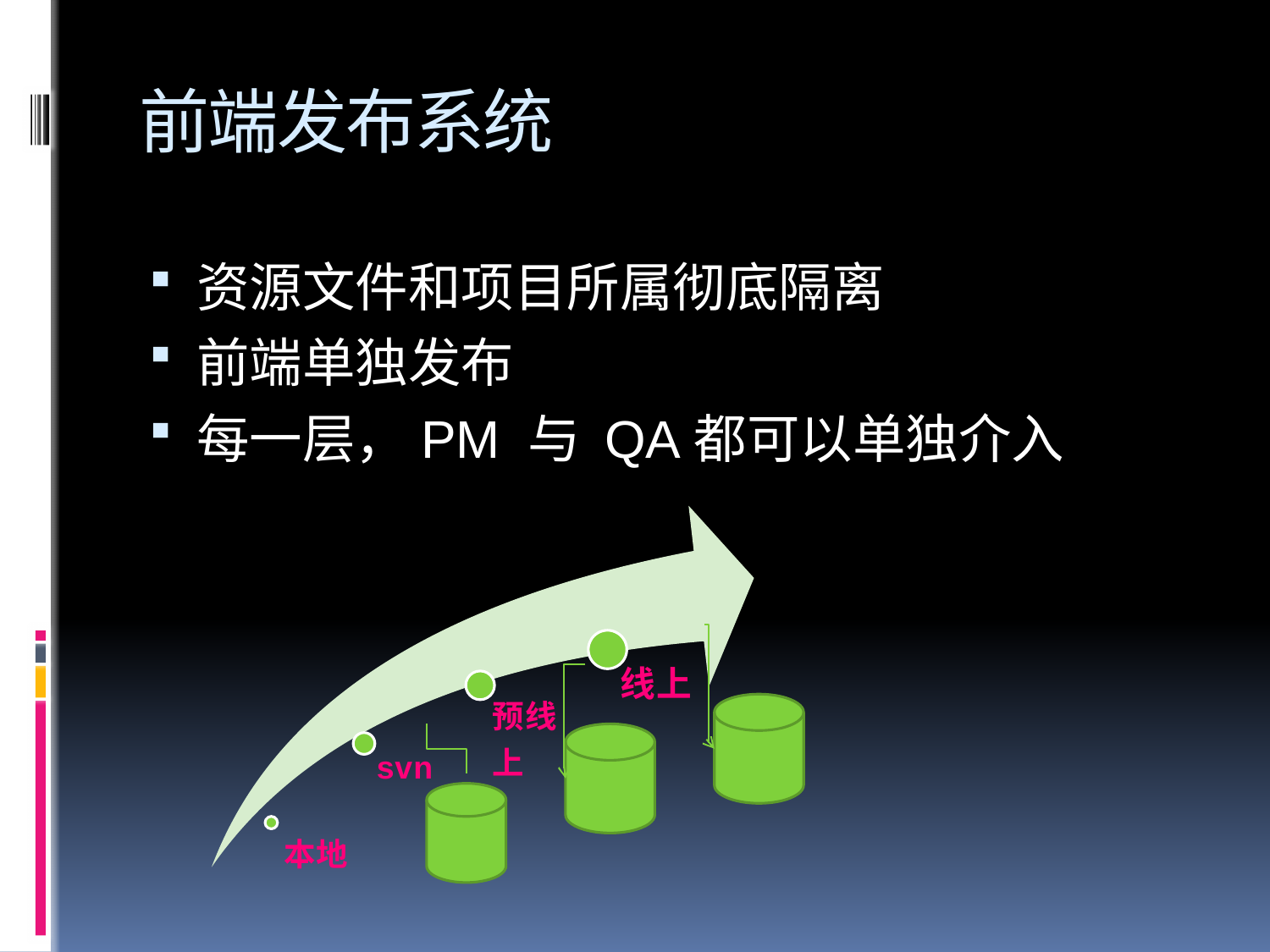

# 前端发布系统
资源文件和项目所属彻底隔离
前端单独发布
每一层，PM 与 QA都可以单独介入
本地
svn
预线上
线上